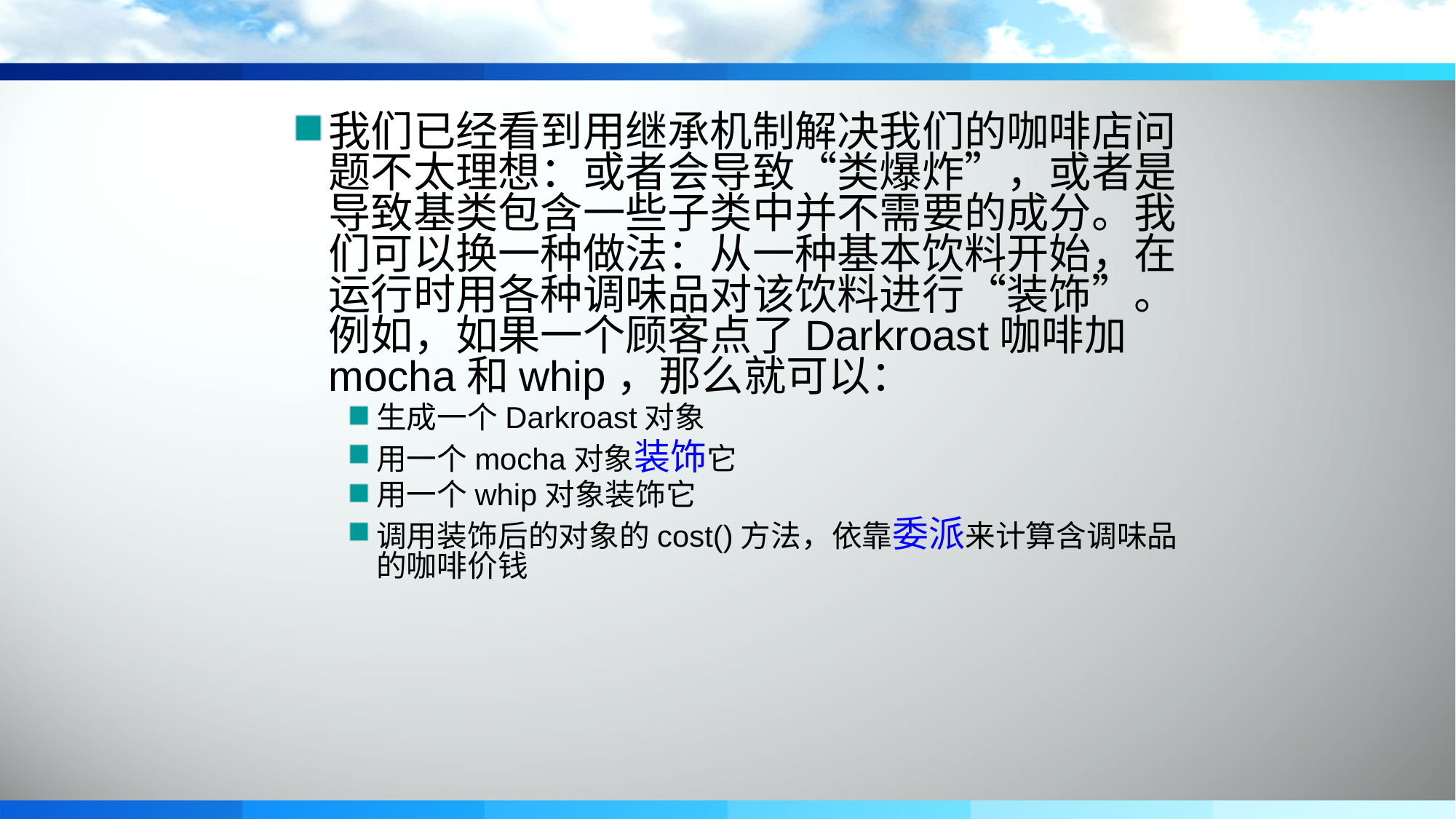

我们已经看到用继承机制解决我们的咖啡店问题不太理想：或者会导致“类爆炸”，或者是导致基类包含一些子类中并不需要的成分。我们可以换一种做法：从一种基本饮料开始，在运行时用各种调味品对该饮料进行“装饰”。例如，如果一个顾客点了Darkroast咖啡加mocha和whip，那么就可以：
生成一个Darkroast对象
用一个mocha对象装饰它
用一个whip对象装饰它
调用装饰后的对象的cost()方法，依靠委派来计算含调味品的咖啡价钱